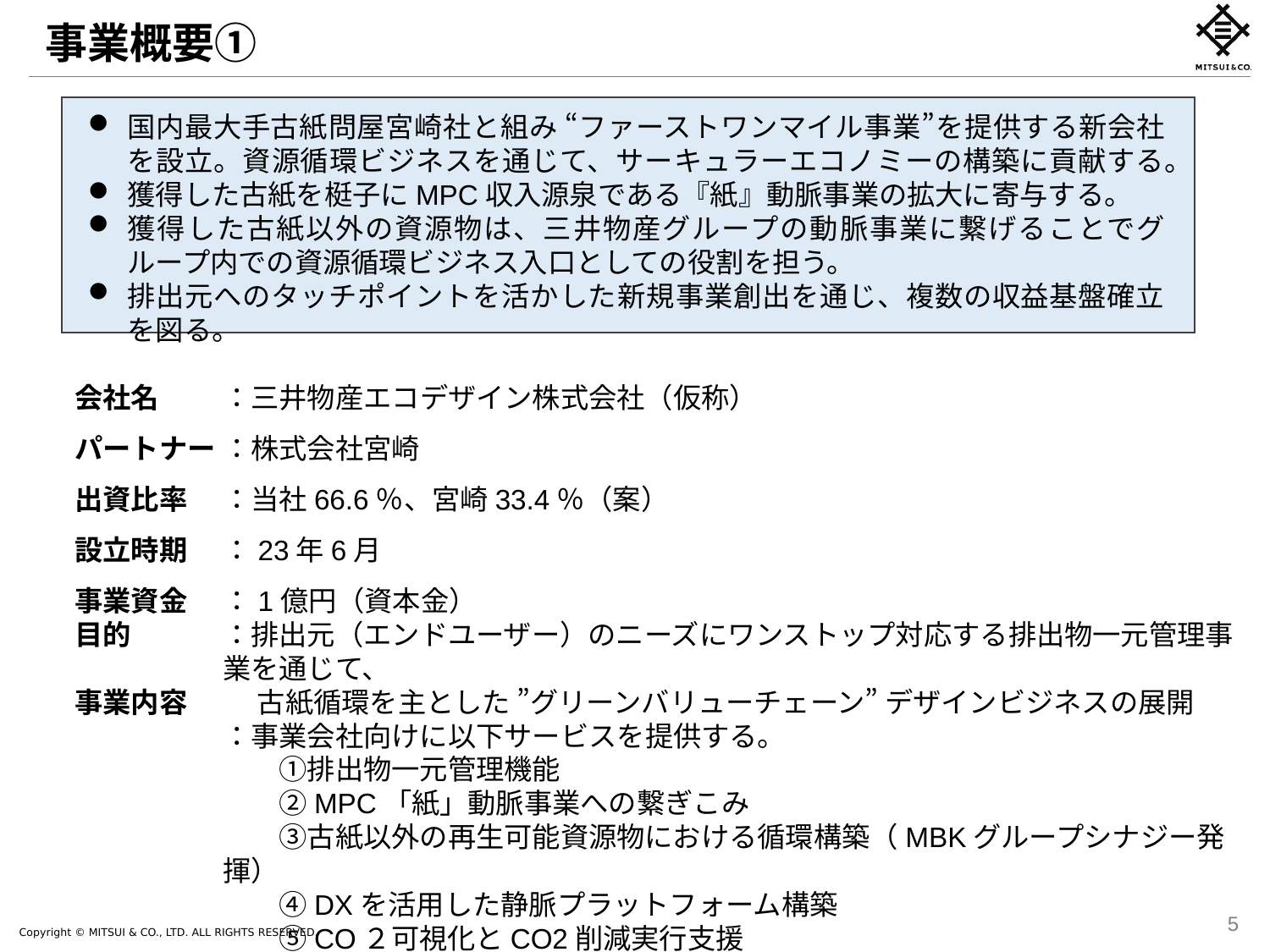

事業概要①

国内最大手古紙問屋宮崎社と組み “ファーストワンマイル事業”を提供する新会社を設立。資源循環ビジネスを通じて、サーキュラーエコノミーの構築に貢献する。
獲得した古紙を梃子にMPC収入源泉である『紙』動脈事業の拡大に寄与する。
獲得した古紙以外の資源物は、三井物産グループの動脈事業に繋げることでグループ内での資源循環ビジネス入口としての役割を担う。
排出元へのタッチポイントを活かした新規事業創出を通じ、複数の収益基盤確立を図る。
会社名
パートナー
出資比率
設立時期
事業資金
目的

事業内容
：三井物産エコデザイン株式会社（仮称）
：株式会社宮崎
：当社66.6％、宮崎33.4％（案）
：23年6月
：1億円（資本金）
：排出元（エンドユーザー）のニーズにワンストップ対応する排出物一元管理事業を通じて、
　 古紙循環を主とした ”グリーンバリューチェーン” デザインビジネスの展開
：事業会社向けに以下サービスを提供する。
　　①排出物一元管理機能
　　②MPC「紙」動脈事業への繋ぎこみ
　　③古紙以外の再生可能資源物における循環構築（MBKグループシナジー発揮）
　　④DXを活用した静脈プラットフォーム構築
　　⑤CO２可視化とCO2削減実行支援
5